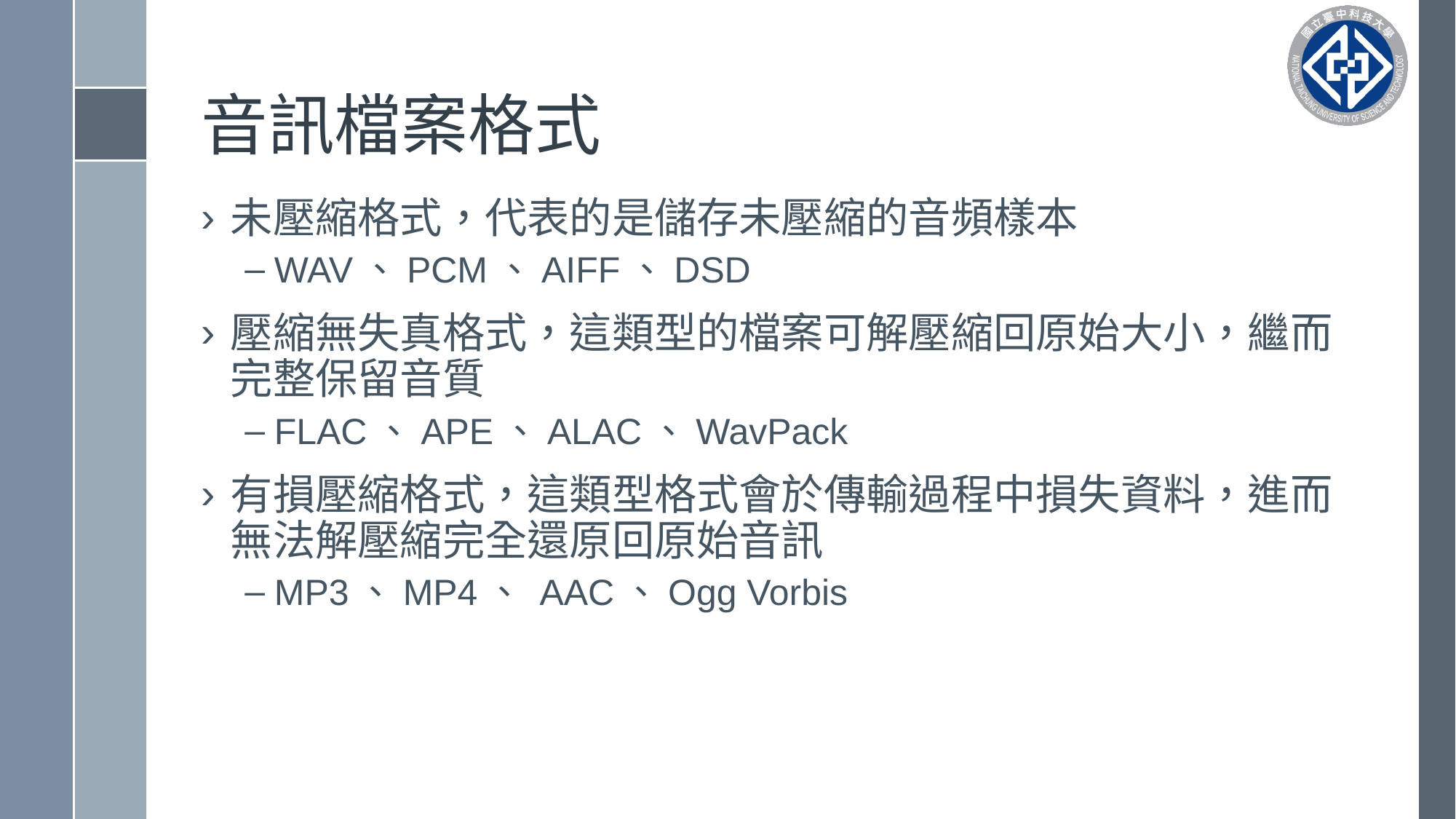

# 音訊檔案格式
未壓縮格式，代表的是儲存未壓縮的音頻樣本
WAV、PCM、AIFF、DSD
壓縮無失真格式，這類型的檔案可解壓縮回原始大小，繼而完整保留音質
FLAC、APE、ALAC、WavPack
有損壓縮格式，這類型格式會於傳輸過程中損失資料，進而無法解壓縮完全還原回原始音訊
MP3、MP4、 AAC、Ogg Vorbis